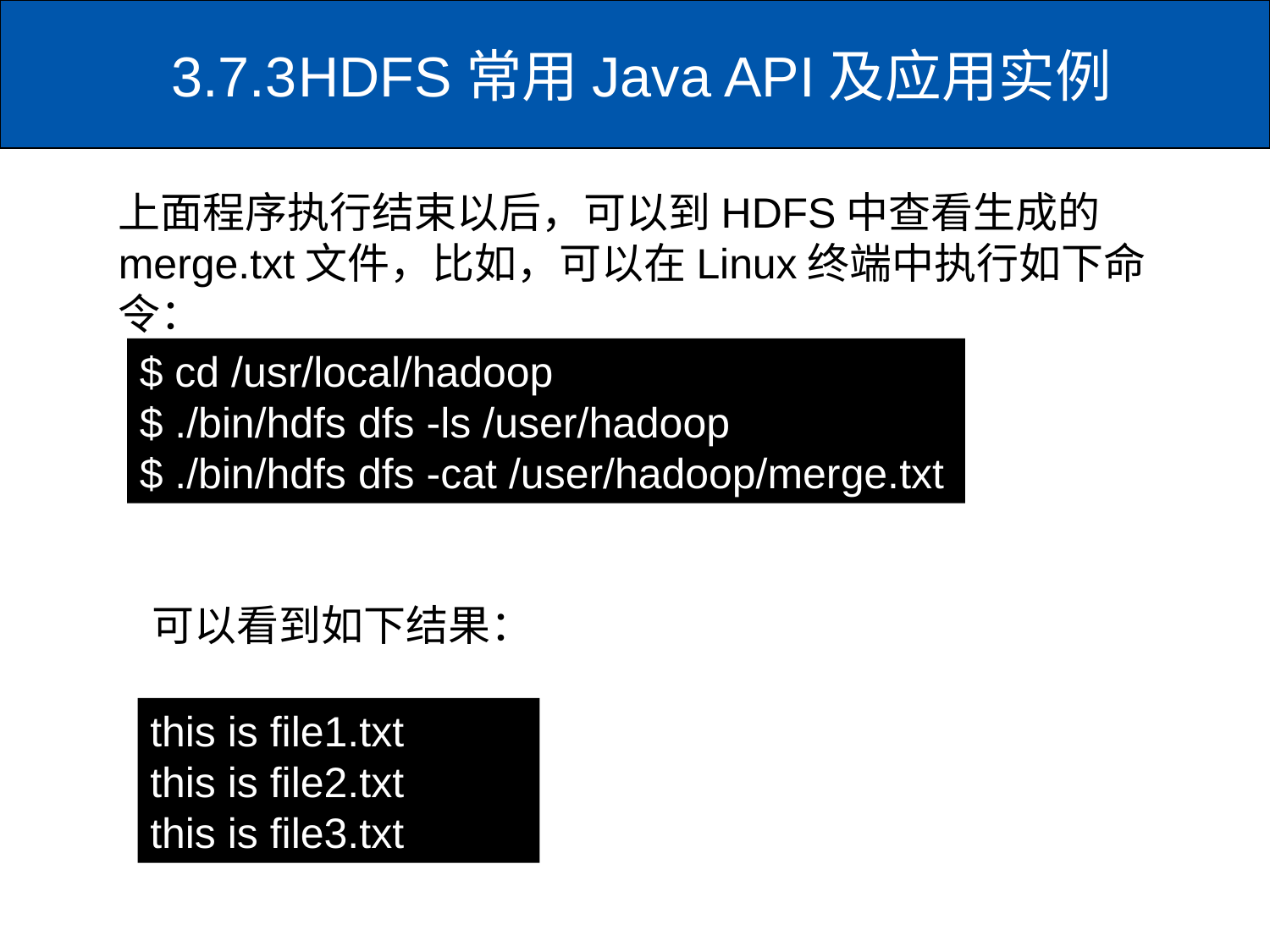

# 3.7.3	HDFS常用Java API及应用实例
上面程序执行结束以后，可以到HDFS中查看生成的merge.txt文件，比如，可以在Linux终端中执行如下命令：
$ cd /usr/local/hadoop
$ ./bin/hdfs dfs -ls /user/hadoop
$ ./bin/hdfs dfs -cat /user/hadoop/merge.txt
可以看到如下结果：
this is file1.txt
this is file2.txt
this is file3.txt